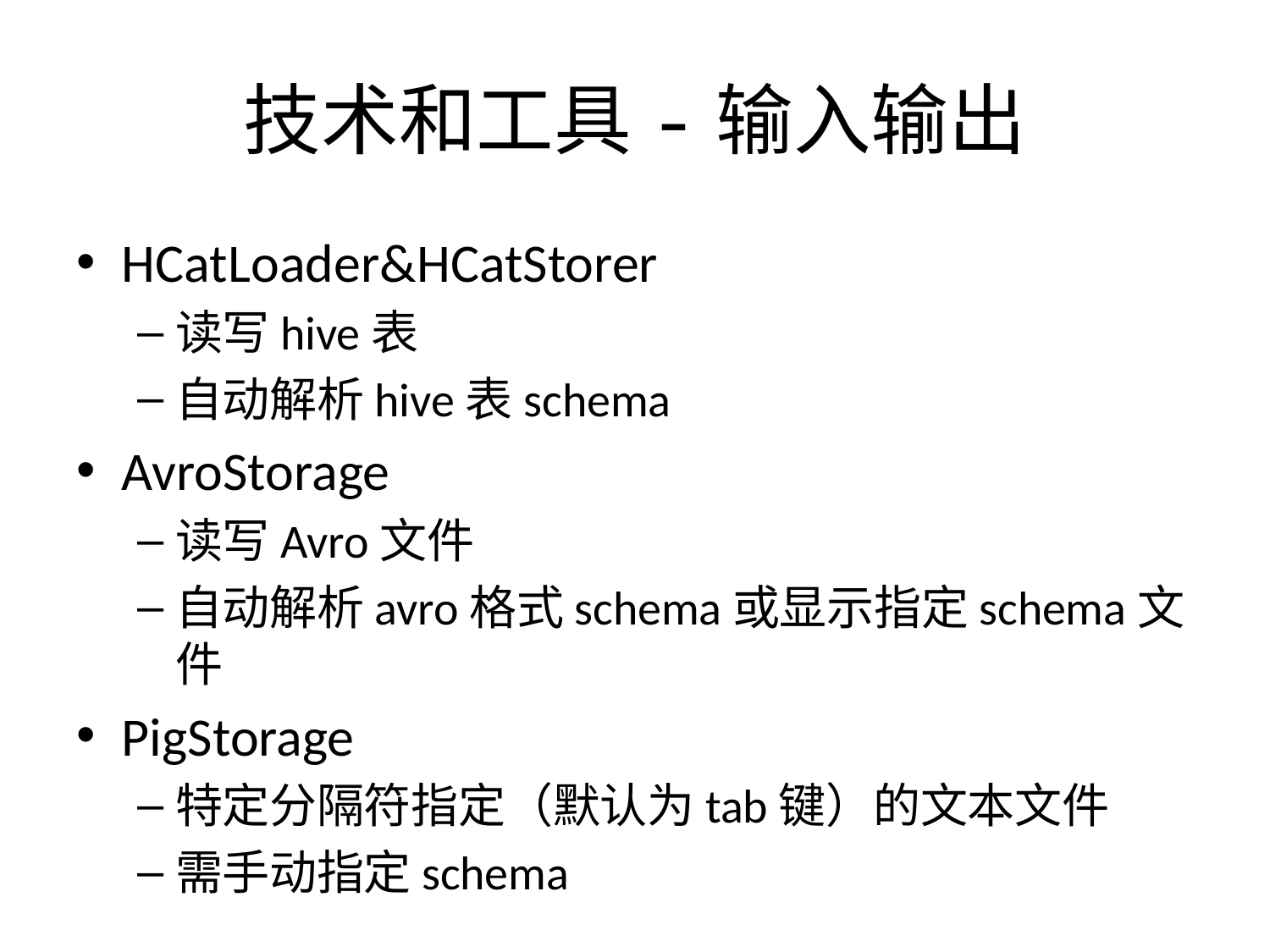

# 技术和工具-输入输出
HCatLoader&HCatStorer
读写hive表
自动解析hive表schema
AvroStorage
读写Avro文件
自动解析avro格式schema或显示指定schema文件
PigStorage
特定分隔符指定（默认为tab键）的文本文件
需手动指定schema